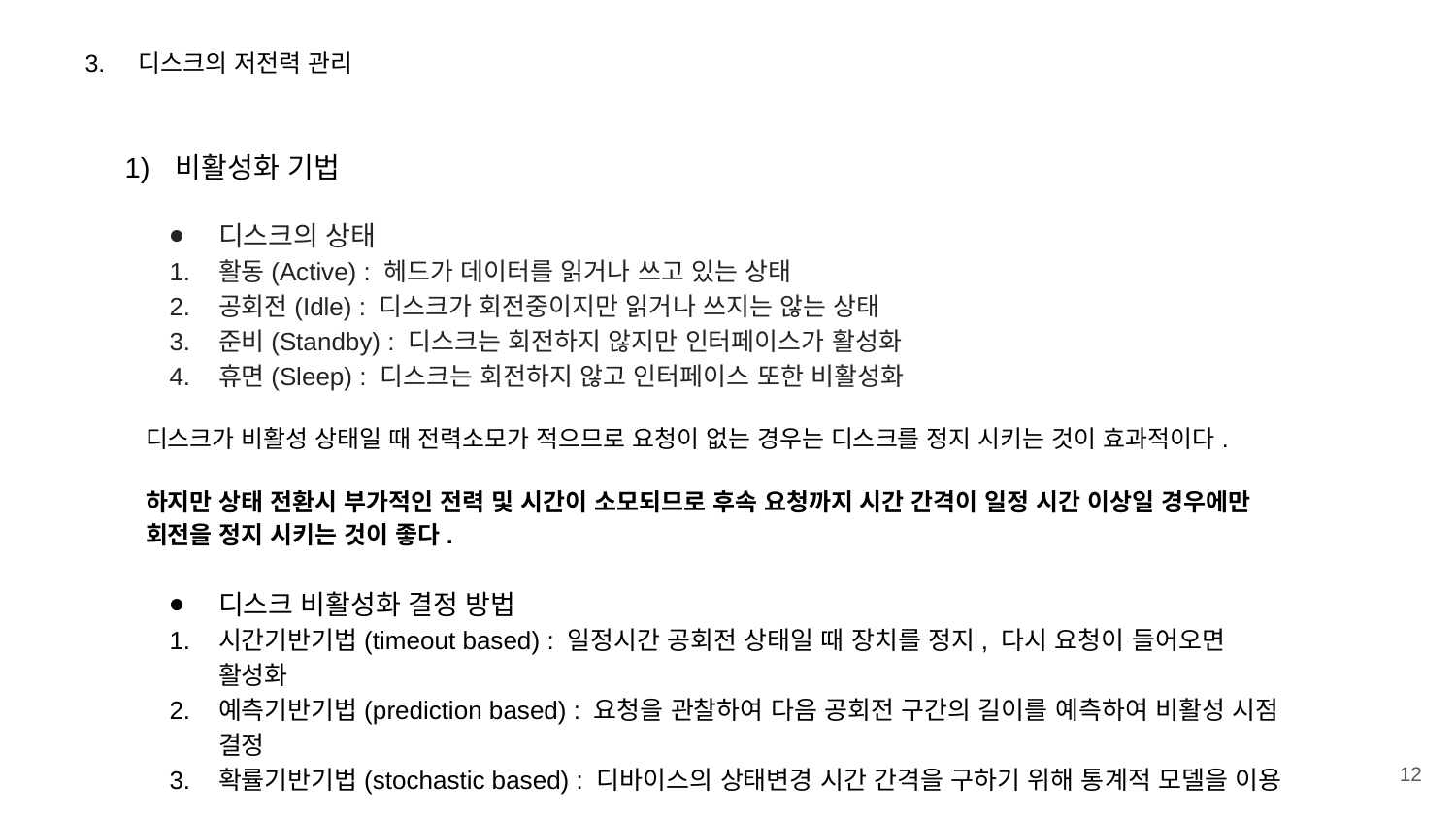

3.    디스크의 저전력 관리
비활성화 기법
디스크의 상태
활동(Active) : 헤드가 데이터를 읽거나 쓰고 있는 상태
공회전(Idle) : 디스크가 회전중이지만 읽거나 쓰지는 않는 상태
준비(Standby) : 디스크는 회전하지 않지만 인터페이스가 활성화
휴면(Sleep) : 디스크는 회전하지 않고 인터페이스 또한 비활성화
디스크가 비활성 상태일 때 전력소모가 적으므로 요청이 없는 경우는 디스크를 정지 시키는 것이 효과적이다.

하지만 상태 전환시 부가적인 전력 및 시간이 소모되므로 후속 요청까지 시간 간격이 일정 시간 이상일 경우에만 회전을 정지 시키는 것이 좋다.

디스크 비활성화 결정 방법
시간기반기법(timeout based) : 일정시간 공회전 상태일 때 장치를 정지, 다시 요청이 들어오면 활성화
예측기반기법(prediction based) : 요청을 관찰하여 다음 공회전 구간의 길이를 예측하여 비활성 시점 결정
확률기반기법(stochastic based) : 디바이스의 상태변경 시간 간격을 구하기 위해 통계적 모델을 이용
12